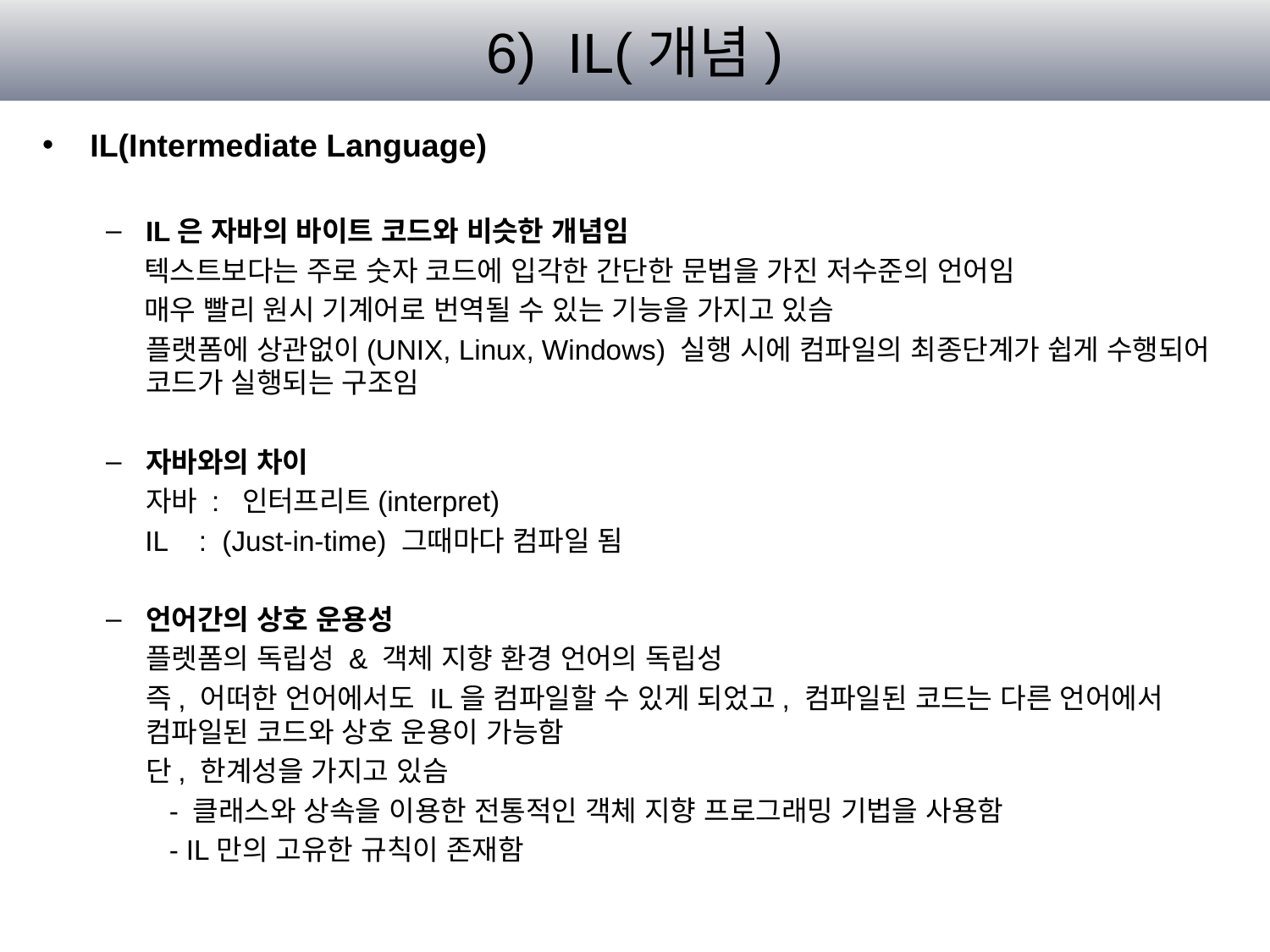

# 6)  IL(개념)
IL(Intermediate Language)

IL은 자바의 바이트 코드와 비슷한 개념임
    텍스트보다는 주로 숫자 코드에 입각한 간단한 문법을 가진 저수준의 언어임
    매우 빨리 원시 기계어로 번역될 수 있는 기능을 가지고 있슴
	플랫폼에 상관없이(UNIX, Linux, Windows) 실행 시에 컴파일의 최종단계가 쉽게 수행되어 코드가 실행되는 구조임

자바와의 차이
	자바 :  인터프리트(interpret)
     IL    :  (Just-in-time) 그때마다 컴파일 됨

언어간의 상호 운용성
	플렛폼의 독립성 & 객체 지향 환경 언어의 독립성
	즉, 어떠한 언어에서도 IL을 컴파일할 수 있게 되었고, 컴파일된 코드는 다른 언어에서 컴파일된 코드와 상호 운용이 가능함
	단, 한계성을 가지고 있슴
	   - 클래스와 상속을 이용한 전통적인 객체 지향 프로그래밍 기법을 사용함
	   - IL만의 고유한 규칙이 존재함